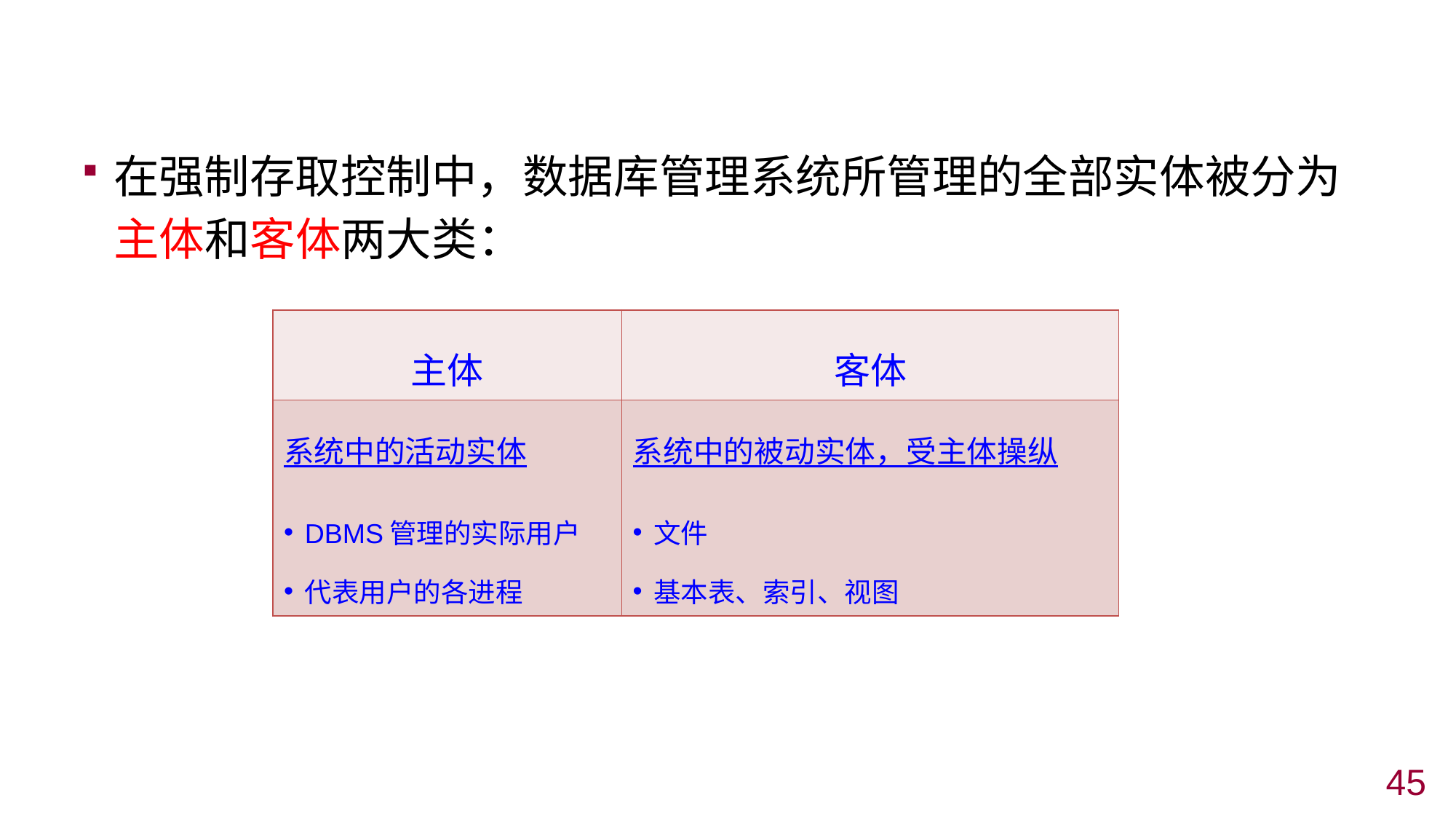

#
在强制存取控制中，数据库管理系统所管理的全部实体被分为主体和客体两大类：
| 主体 | 客体 |
| --- | --- |
| 系统中的活动实体 DBMS管理的实际用户 代表用户的各进程 | 系统中的被动实体，受主体操纵 文件 基本表、索引、视图 |
45